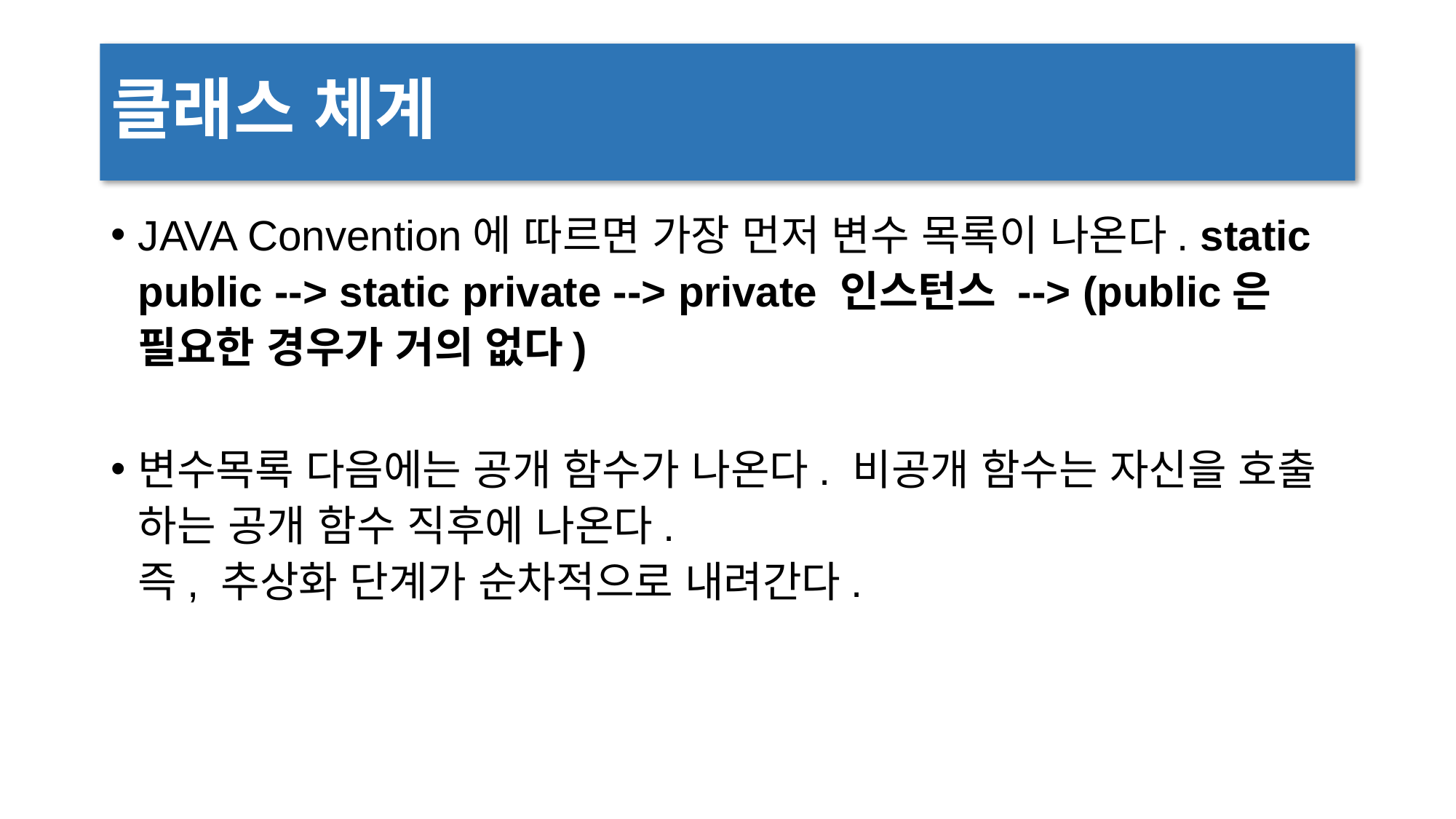

# 클래스 체계
JAVA Convention에 따르면 가장 먼저 변수 목록이 나온다. static public --> static private --> private 인스턴스 --> (public은 필요한 경우가 거의 없다)
변수목록 다음에는 공개 함수가 나온다. 비공개 함수는 자신을 호출 하는 공개 함수 직후에 나온다.
즉, 추상화 단계가 순차적으로 내려간다.